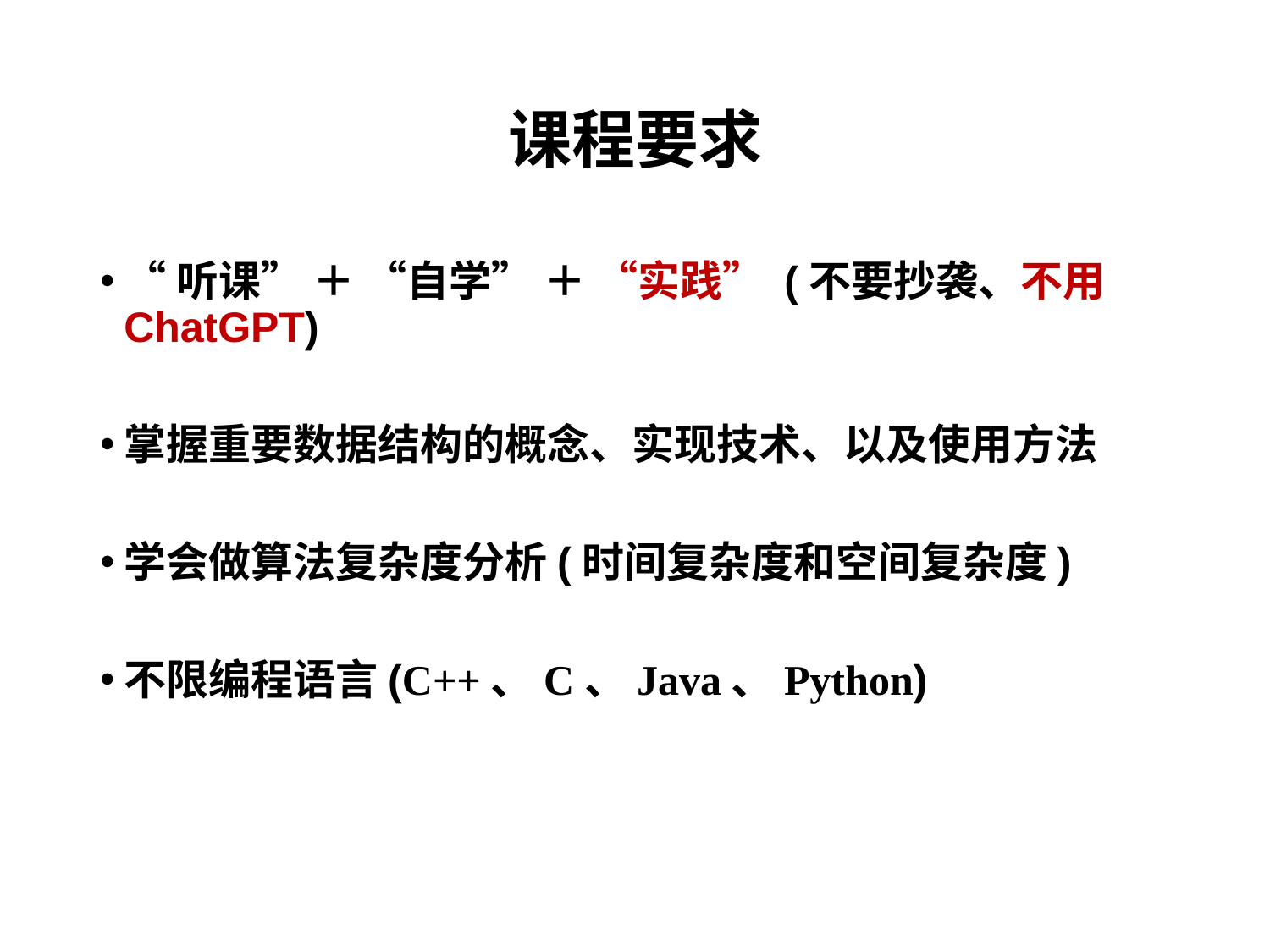

# 课程要求
“听课” ＋ “自学” ＋ “实践” (不要抄袭、不用ChatGPT)

掌握重要数据结构的概念、实现技术、以及使用方法

学会做算法复杂度分析(时间复杂度和空间复杂度)

不限编程语言(C++、C、Java、Python)